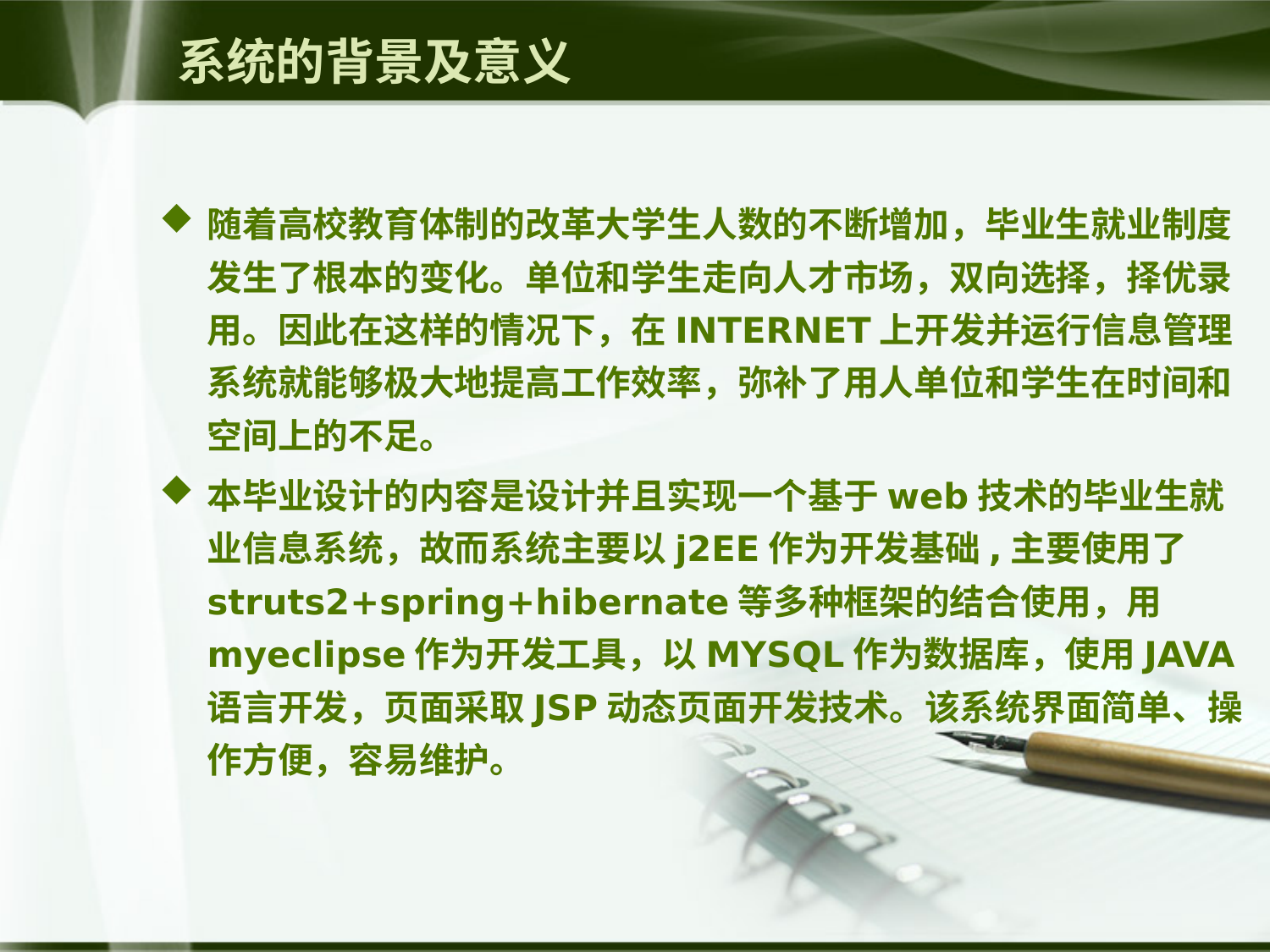

系统的背景及意义

随着高校教育体制的改革大学生人数的不断增加，毕业生就业制度发生了根本的变化。单位和学生走向人才市场，双向选择，择优录用。因此在这样的情况下，在INTERNET上开发并运行信息管理系统就能够极大地提高工作效率，弥补了用人单位和学生在时间和空间上的不足。
本毕业设计的内容是设计并且实现一个基于web技术的毕业生就业信息系统，故而系统主要以j2EE作为开发基础,主要使用了struts2+spring+hibernate等多种框架的结合使用，用myeclipse作为开发工具，以MYSQL作为数据库，使用JAVA语言开发，页面采取JSP动态页面开发技术。该系统界面简单、操作方便，容易维护。